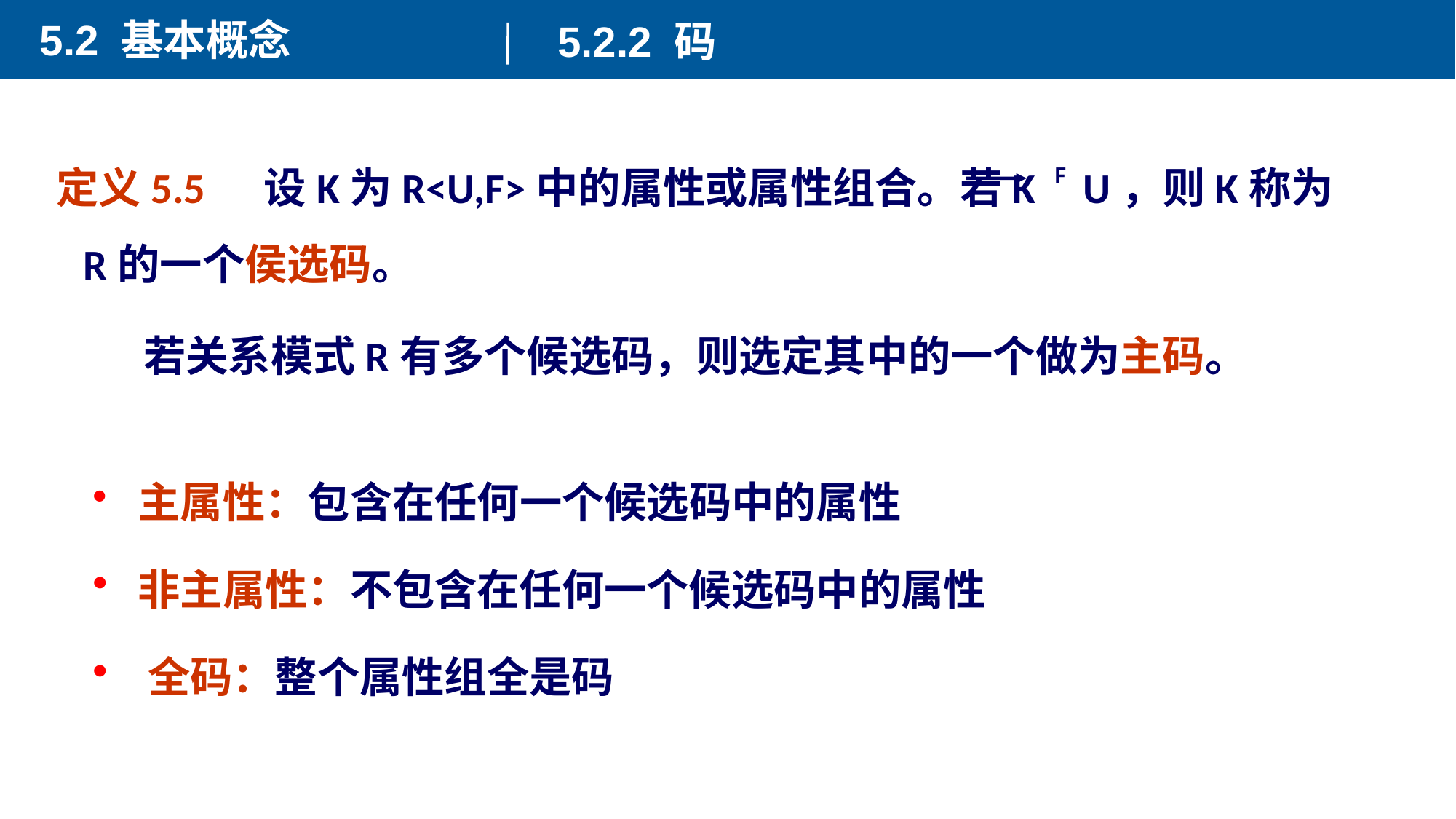

5.2 基本概念
5.2.2 码
定义5.5     设K为R<U,F>中的属性或属性组合。若K  F   U，则K称为R的一个侯选码。
        若关系模式R有多个候选码，则选定其中的一个做为主码。

 主属性：包含在任何一个候选码中的属性
 非主属性：不包含在任何一个候选码中的属性
  全码：整个属性组全是码